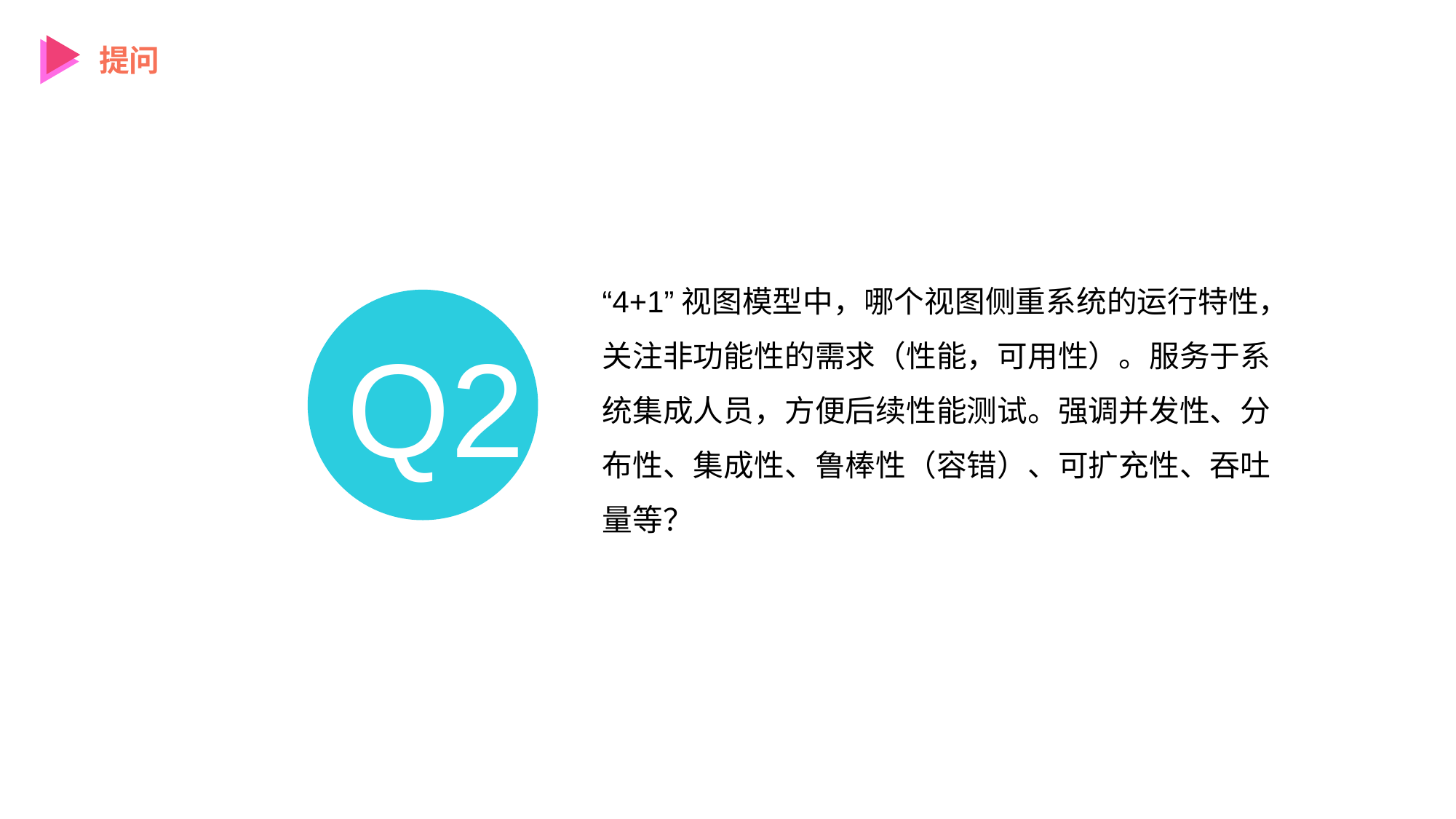

提问
“4+1”视图模型中，哪个视图侧重系统的运行特性，关注非功能性的需求（性能，可用性）。服务于系统集成人员，方便后续性能测试。强调并发性、分布性、集成性、鲁棒性（容错）、可扩充性、吞吐量等？

Q2